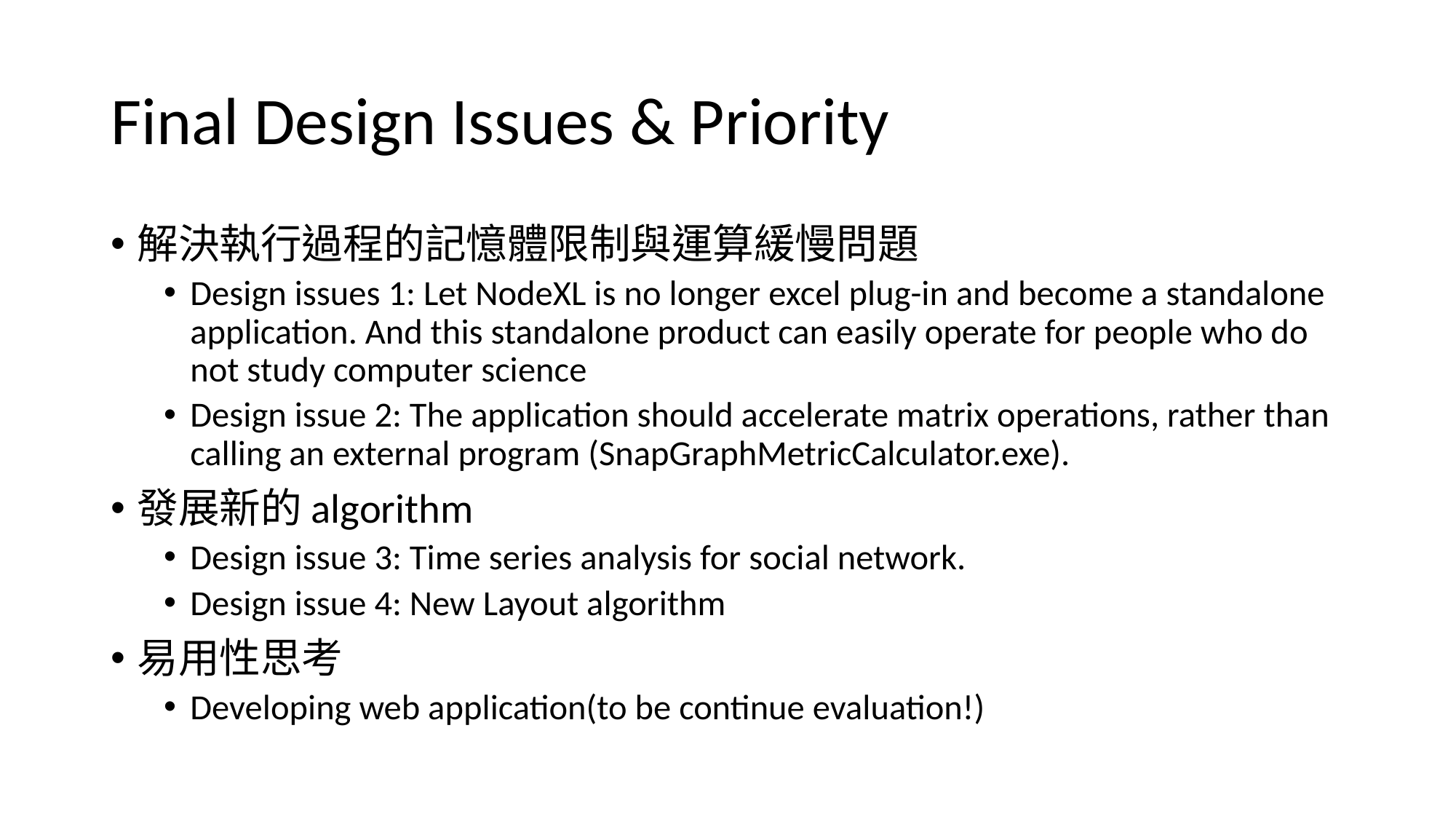

# Final Design Issues & Priority
解決執行過程的記憶體限制與運算緩慢問題
Design issues 1: Let NodeXL is no longer excel plug-in and become a standalone application. And this standalone product can easily operate for people who do not study computer science
Design issue 2: The application should accelerate matrix operations, rather than calling an external program (SnapGraphMetricCalculator.exe).
發展新的algorithm
Design issue 3: Time series analysis for social network.
Design issue 4: New Layout algorithm
易用性思考
Developing web application(to be continue evaluation!)